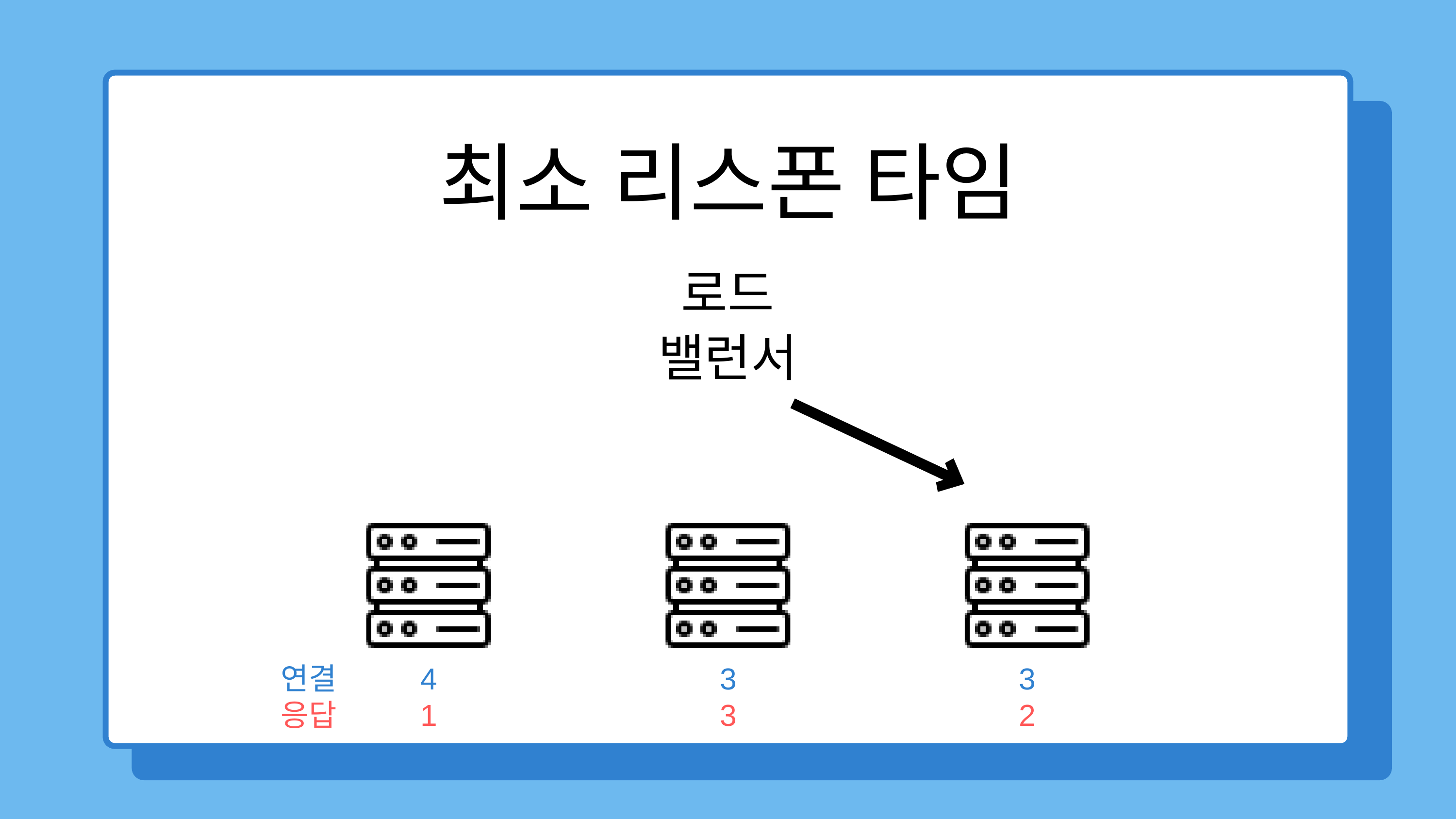

최소 리스폰 타임
로드
밸런서

연결
4
3
3
응답
1
3
2